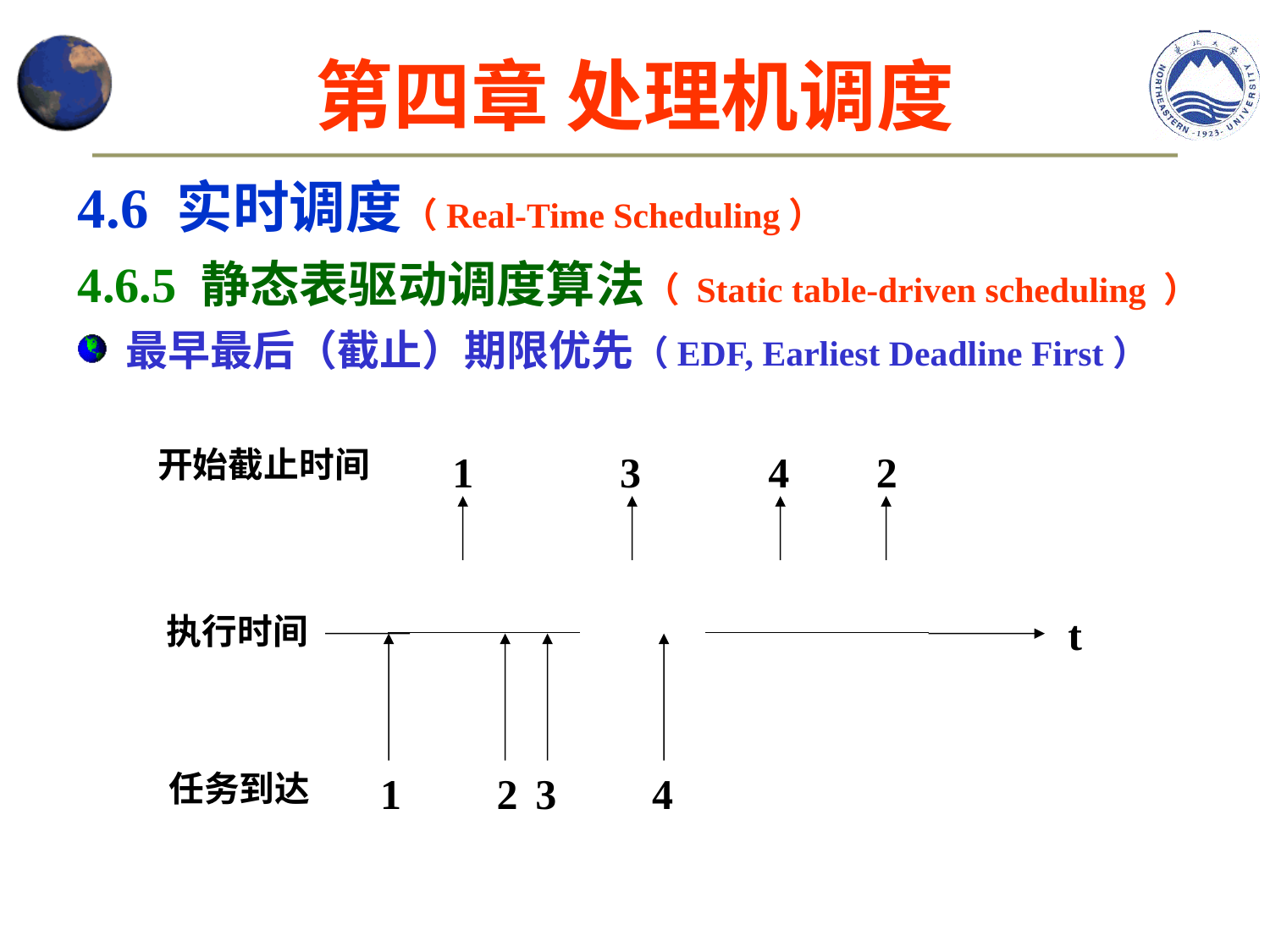

# 第四章 处理机调度
4.6 实时调度（Real-Time Scheduling）
4.6.5 静态表驱动调度算法（ Static table-driven scheduling ）
最早最后（截止）期限优先（EDF, Earliest Deadline First）
开始截止时间
1
3
4
2

3
1
4
2
t
执行时间

任务到达
1
2
3
4